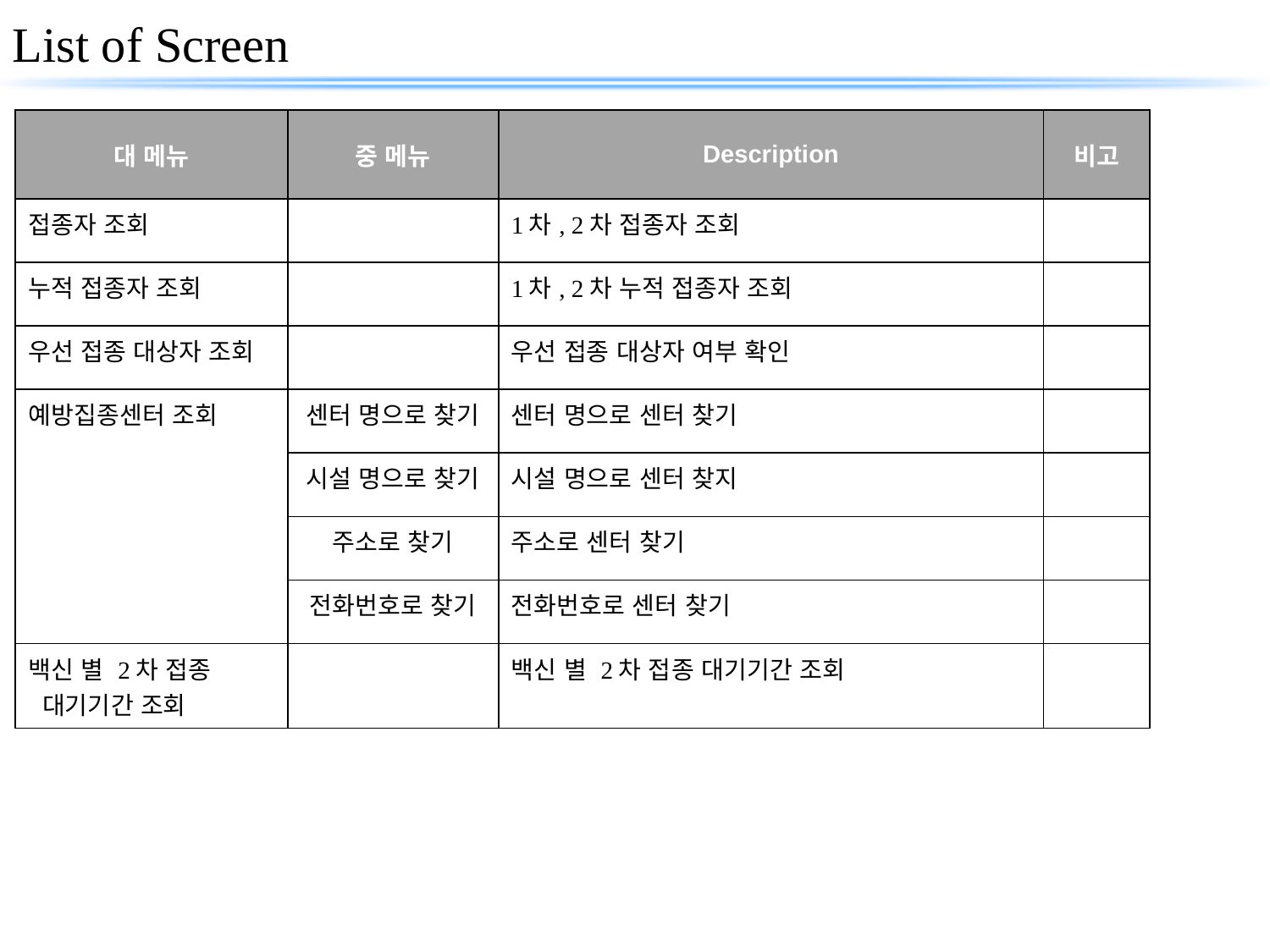

List of Screen
| 대 메뉴 | 중 메뉴 | Description | 비고 |
| --- | --- | --- | --- |
| 접종자 조회 |  | 1차, 2차 접종자 조회 |  |
| 누적 접종자 조회 |  | 1차, 2차 누적 접종자 조회 |  |
| 우선 접종 대상자 조회 |  | 우선 접종 대상자 여부 확인 |  |
| 예방집종센터 조회 | 센터 명으로 찾기 | 센터 명으로 센터 찾기 |  |
|  | 시설 명으로 찾기 | 시설 명으로 센터 찾지 |  |
|  | 주소로 찾기 | 주소로 센터 찾기 |  |
|  | 전화번호로 찾기 | 전화번호로 센터 찾기 |  |
| 백신 별 2차 접종 대기기간 조회 |  | 백신 별 2차 접종 대기기간 조회 |  |